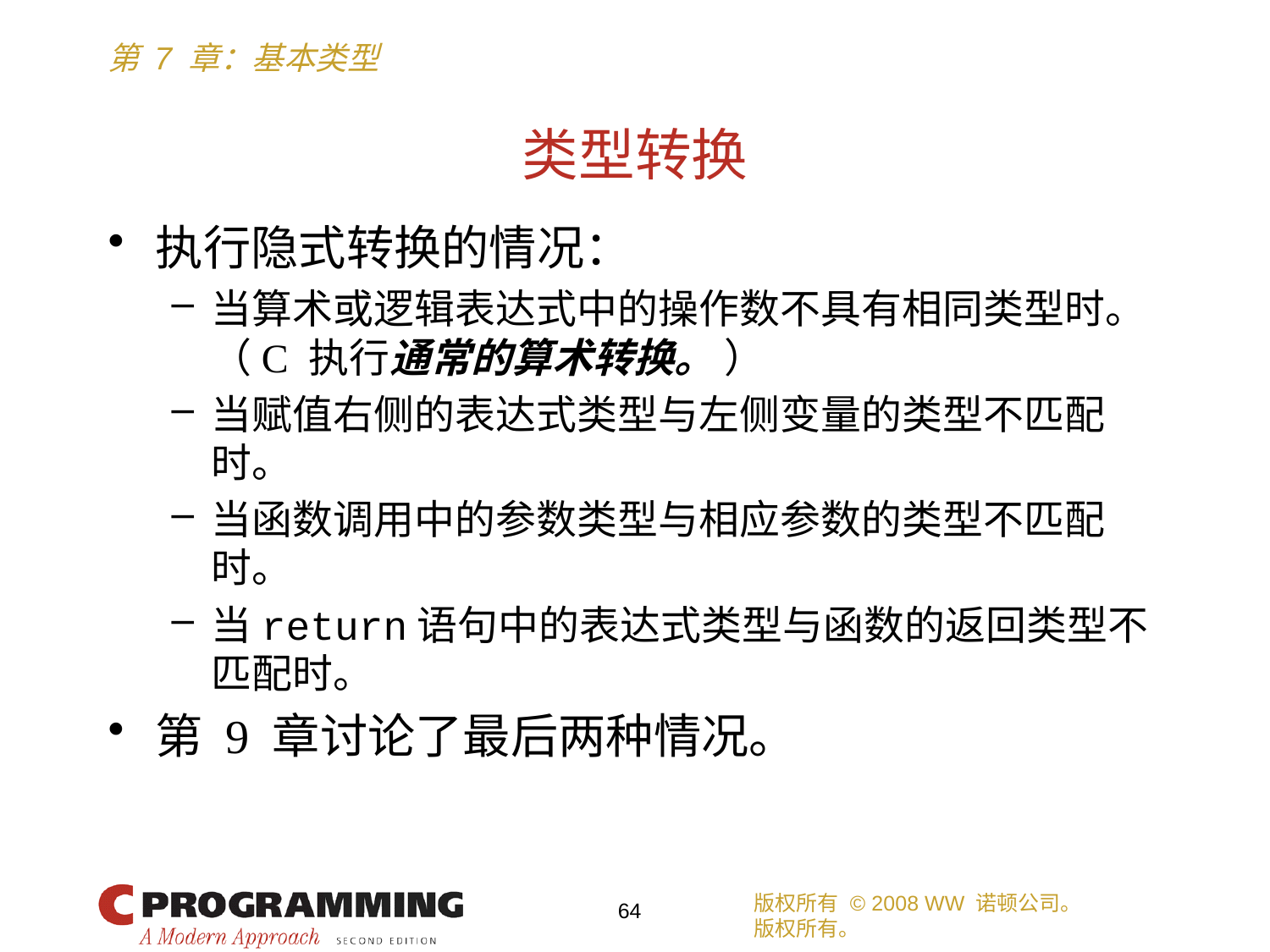

# 类型转换
执行隐式转换的情况：
当算术或逻辑表达式中的操作数不具有相同类型时。 （C 执行通常的算术转换。 ）
当赋值右侧的表达式类型与左侧变量的类型不匹配时。
当函数调用中的参数类型与相应参数的类型不匹配时。
当return语句中的表达式类型与函数的返回类型不匹配时。
第 9 章讨论了最后两种情况。

版权所有 © 2008 WW 诺顿公司。
版权所有。
64